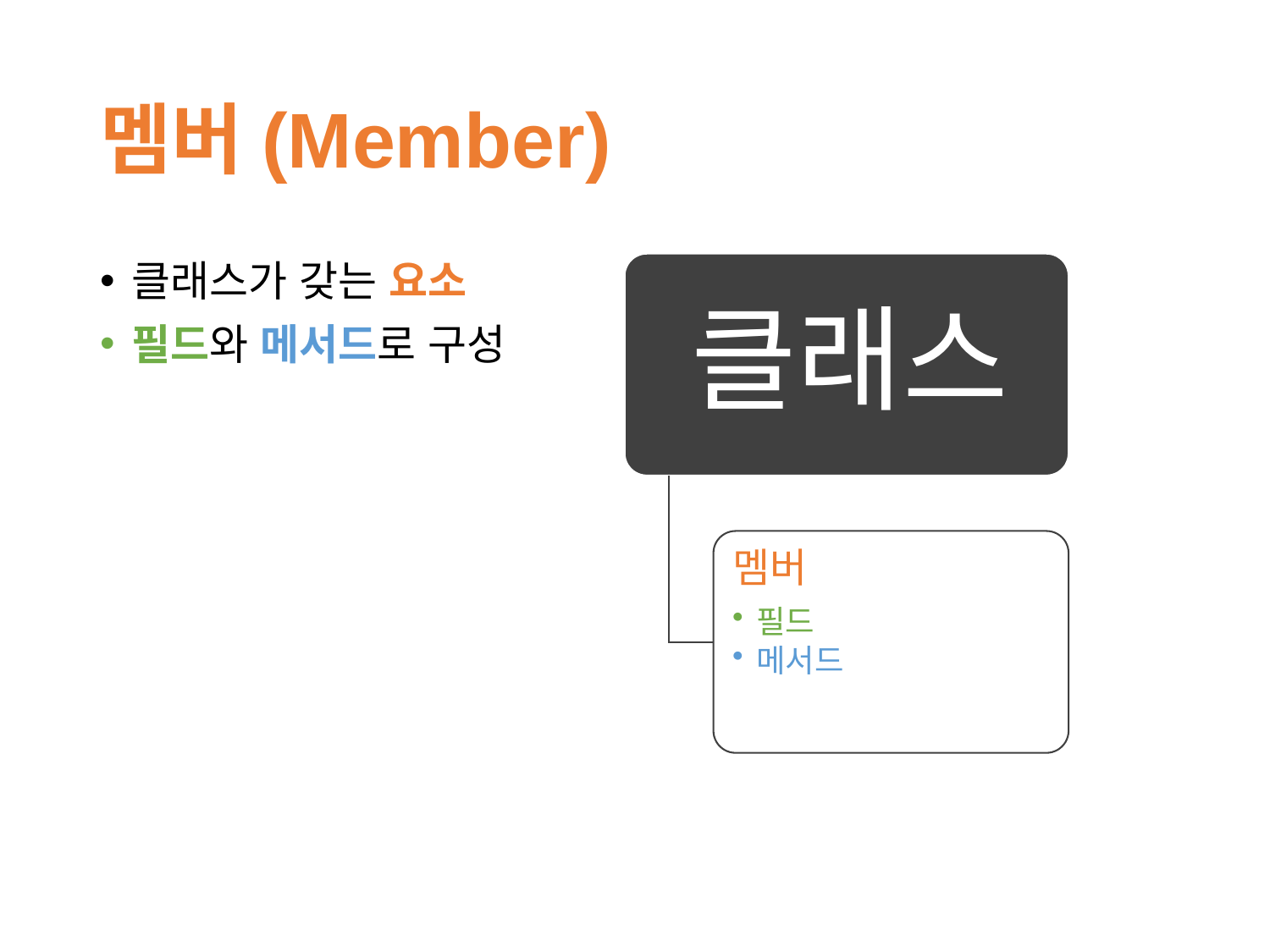

# 멤버(Member)
클래스가 갖는 요소
필드와 메서드로 구성
클래스
멤버
필드
메서드